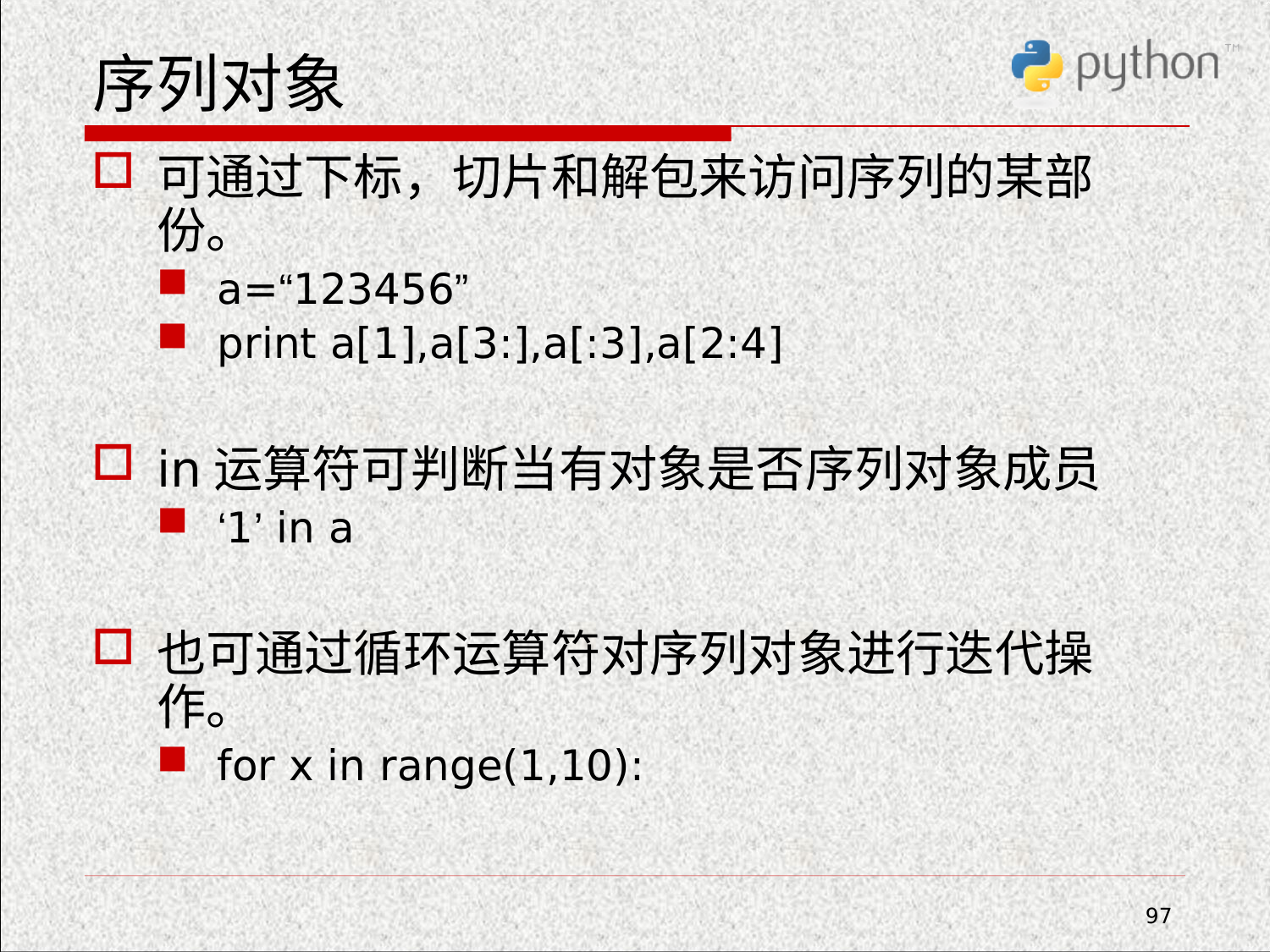

# 序列对象
可通过下标，切片和解包来访问序列的某部份。
a=“123456”
print a[1],a[3:],a[:3],a[2:4]

in运算符可判断当有对象是否序列对象成员
‘1’ in a

也可通过循环运算符对序列对象进行迭代操作。
for x in range(1,10):
97